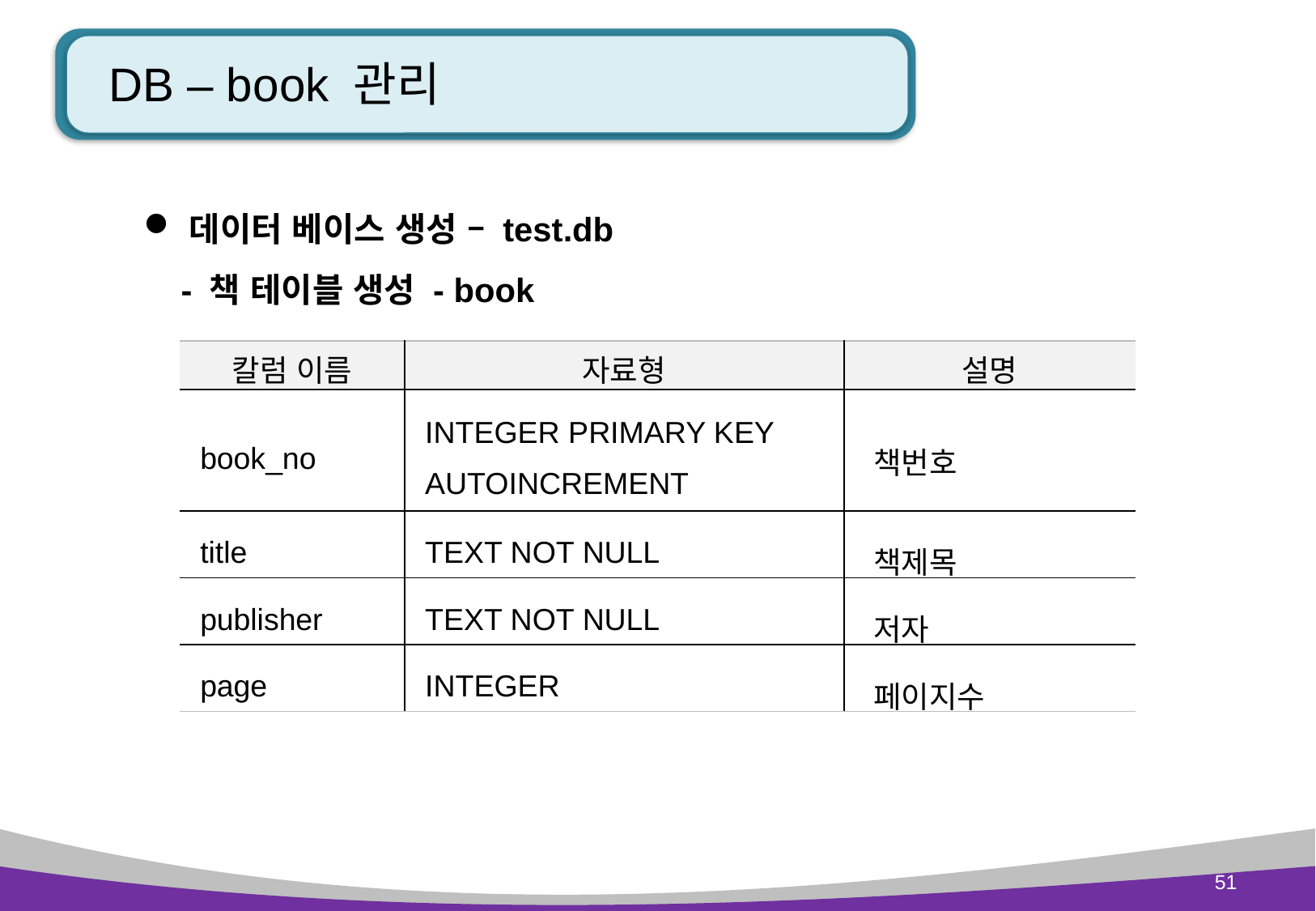

# DB – book 관리
데이터 베이스 생성 – test.db
    - 책 테이블 생성 - book
| 칼럼 이름 | 자료형 | 설명 |
| --- | --- | --- |
| book\_no | INTEGER PRIMARY KEY AUTOINCREMENT | 책번호 |
| title | TEXT NOT NULL | 책제목 |
| publisher | TEXT NOT NULL | 저자 |
| page | INTEGER | 페이지수 |
51